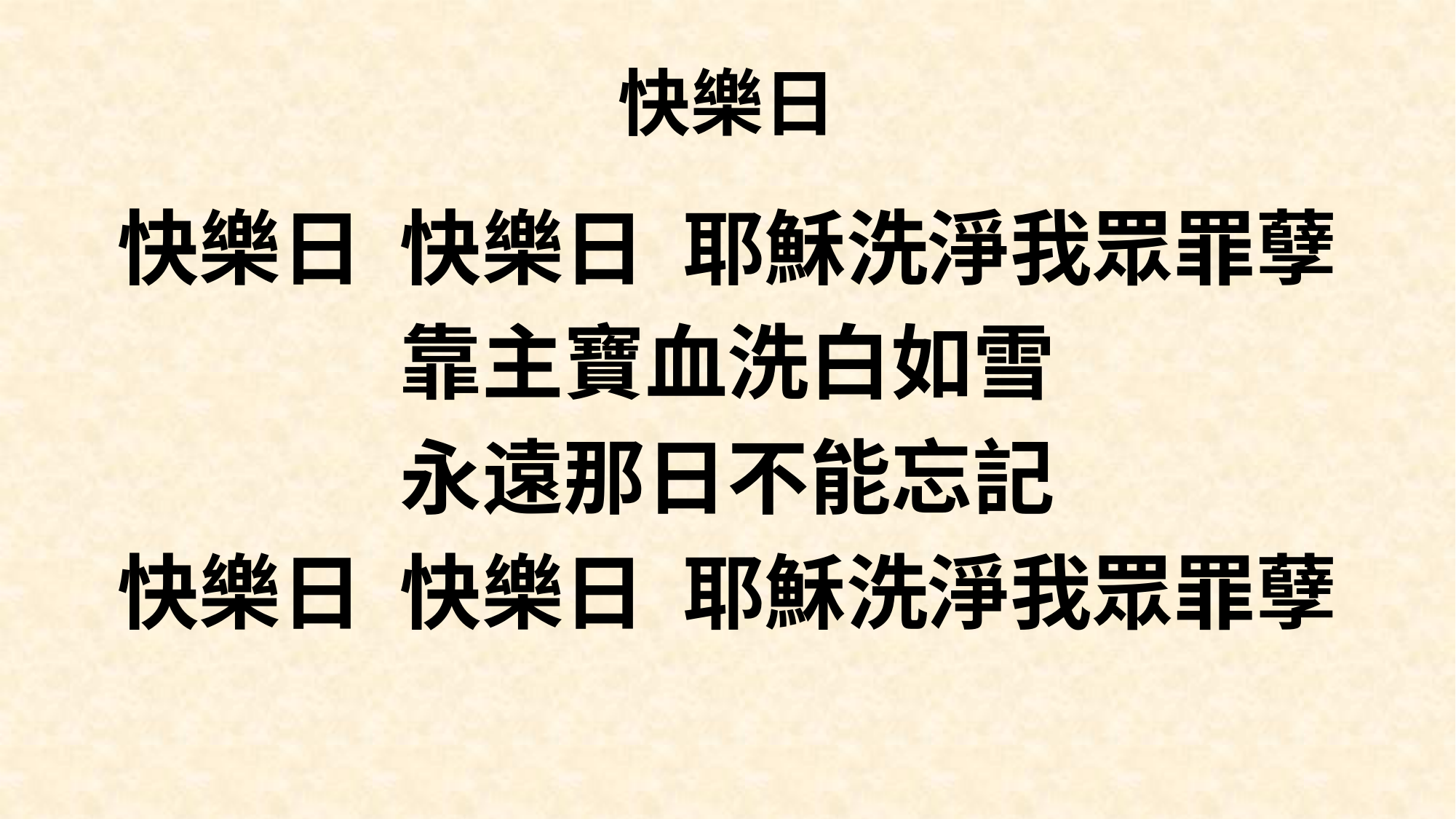

# 快樂日
快樂日  快樂日  耶穌洗淨我眾罪孽
靠主寶血洗白如雪
永遠那日不能忘記
快樂日  快樂日  耶穌洗淨我眾罪孽